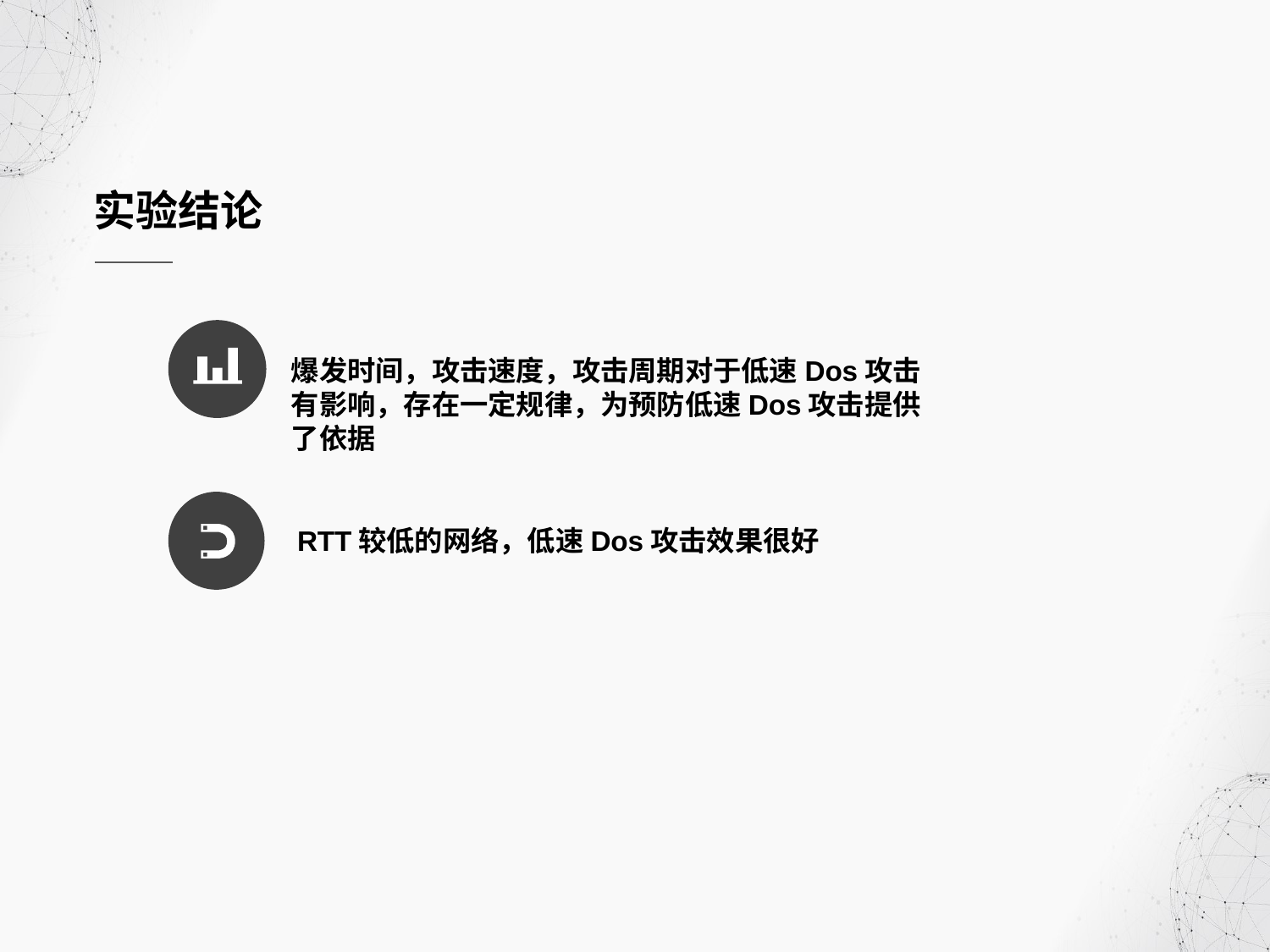

实验结论

爆发时间，攻击速度，攻击周期对于低速Dos攻击有影响，存在一定规律，为预防低速Dos攻击提供了依据

RTT较低的网络，低速Dos攻击效果很好